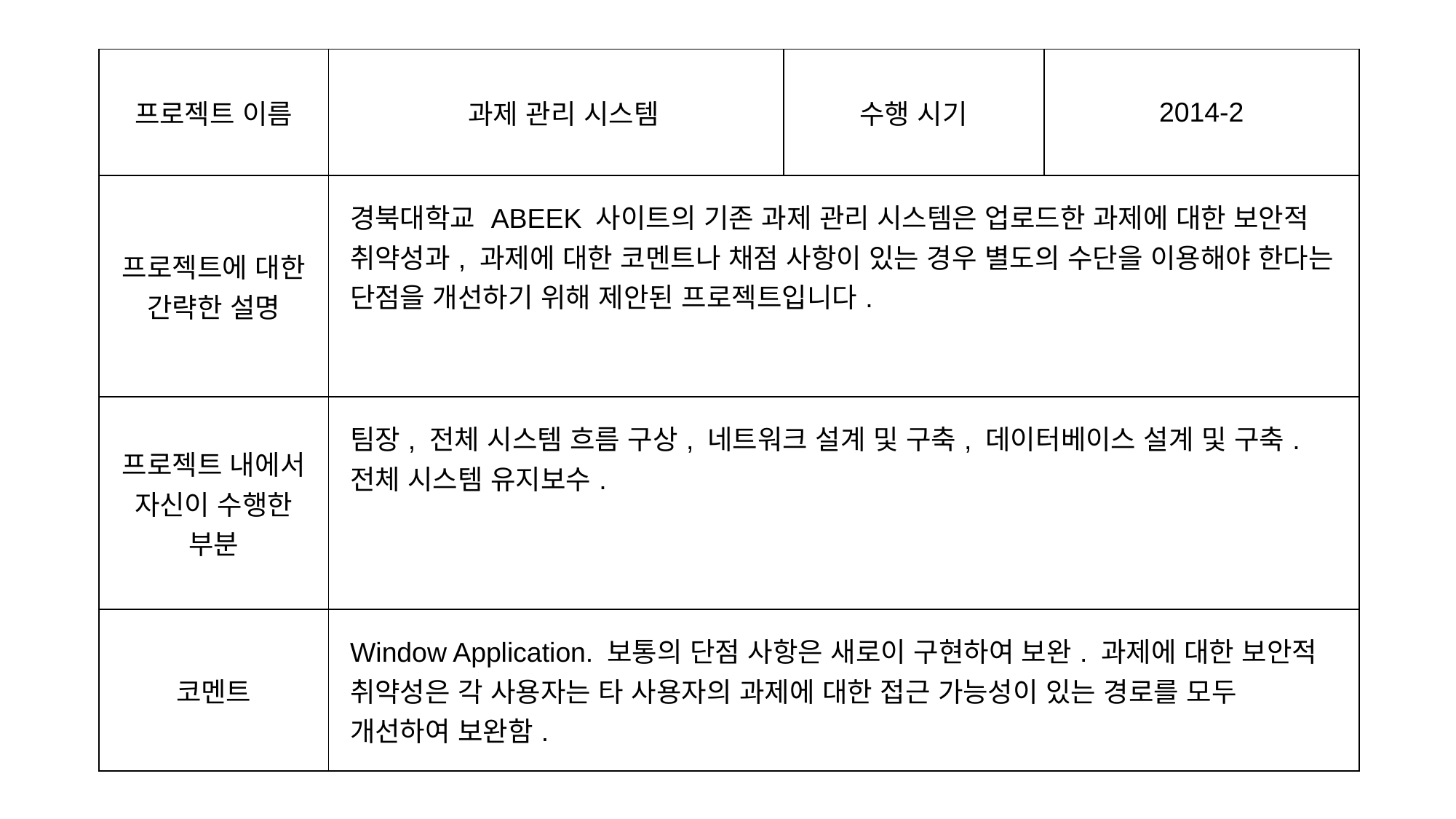

| 프로젝트 이름 | 과제 관리 시스템 | 수행 시기 | 2014-2 |
| --- | --- | --- | --- |
| 프로젝트에 대한 간략한 설명 | 경북대학교 ABEEK 사이트의 기존 과제 관리 시스템은 업로드한 과제에 대한 보안적 취약성과, 과제에 대한 코멘트나 채점 사항이 있는 경우 별도의 수단을 이용해야 한다는 단점을 개선하기 위해 제안된 프로젝트입니다. |  |  |
| 프로젝트 내에서 자신이 수행한 부분 | 팀장, 전체 시스템 흐름 구상, 네트워크 설계 및 구축, 데이터베이스 설계 및 구축. 전체 시스템 유지보수. |  |  |
| 코멘트 | Window Application. 보통의 단점 사항은 새로이 구현하여 보완. 과제에 대한 보안적 취약성은 각 사용자는 타 사용자의 과제에 대한 접근 가능성이 있는 경로를 모두 개선하여 보완함. |  |  |